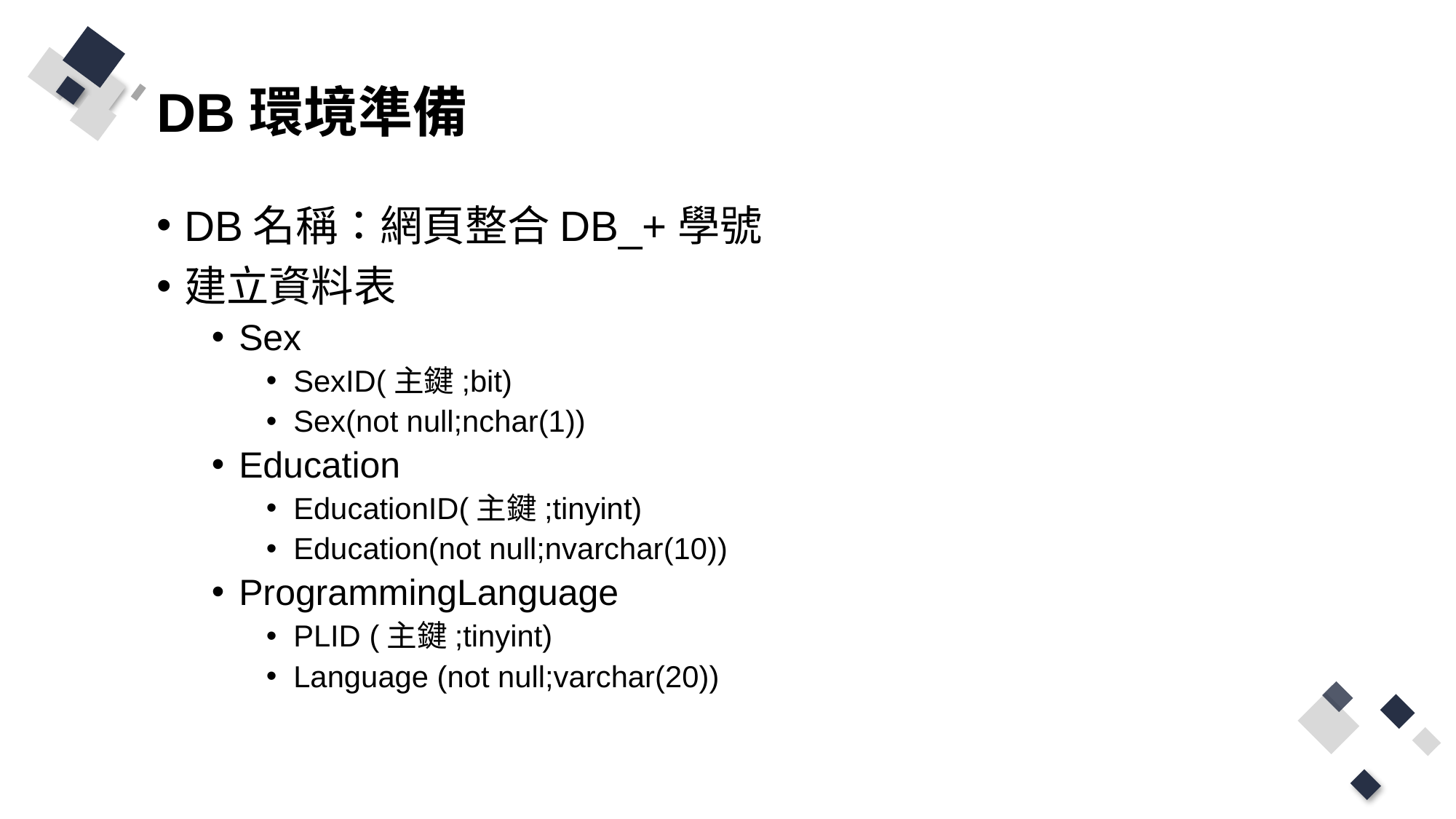

# DB環境準備
DB名稱：網頁整合DB_+學號
建立資料表
Sex
SexID(主鍵;bit)
Sex(not null;nchar(1))
Education
EducationID(主鍵;tinyint)
Education(not null;nvarchar(10))
ProgrammingLanguage
PLID (主鍵;tinyint)
Language (not null;varchar(20))